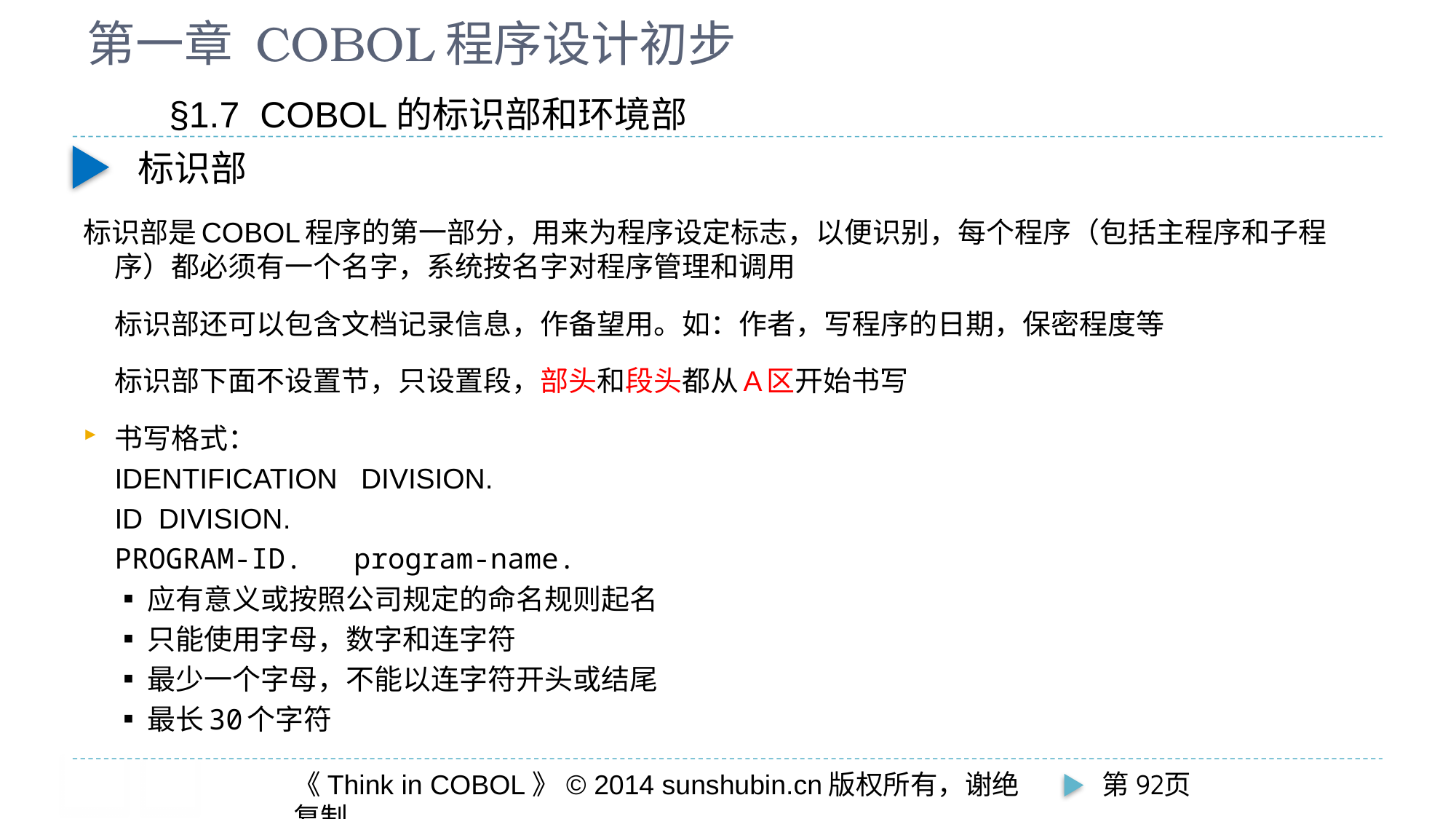

# 第一章 COBOL程序设计初步
§1.7  COBOL的标识部和环境部

标识部
标识部是COBOL程序的第一部分，用来为程序设定标志，以便识别，每个程序（包括主程序和子程序）都必须有一个名字，系统按名字对程序管理和调用

	标识部还可以包含文档记录信息，作备望用。如：作者，写程序的日期，保密程度等

	标识部下面不设置节，只设置段，部头和段头都从A区开始书写

书写格式：
		IDENTIFICATION   DIVISION.
		ID  DIVISION.
		PROGRAM-ID.   program-name.
	▪应有意义或按照公司规定的命名规则起名
	▪只能使用字母，数字和连字符
	▪最少一个字母，不能以连字符开头或结尾
	▪最长30个字符